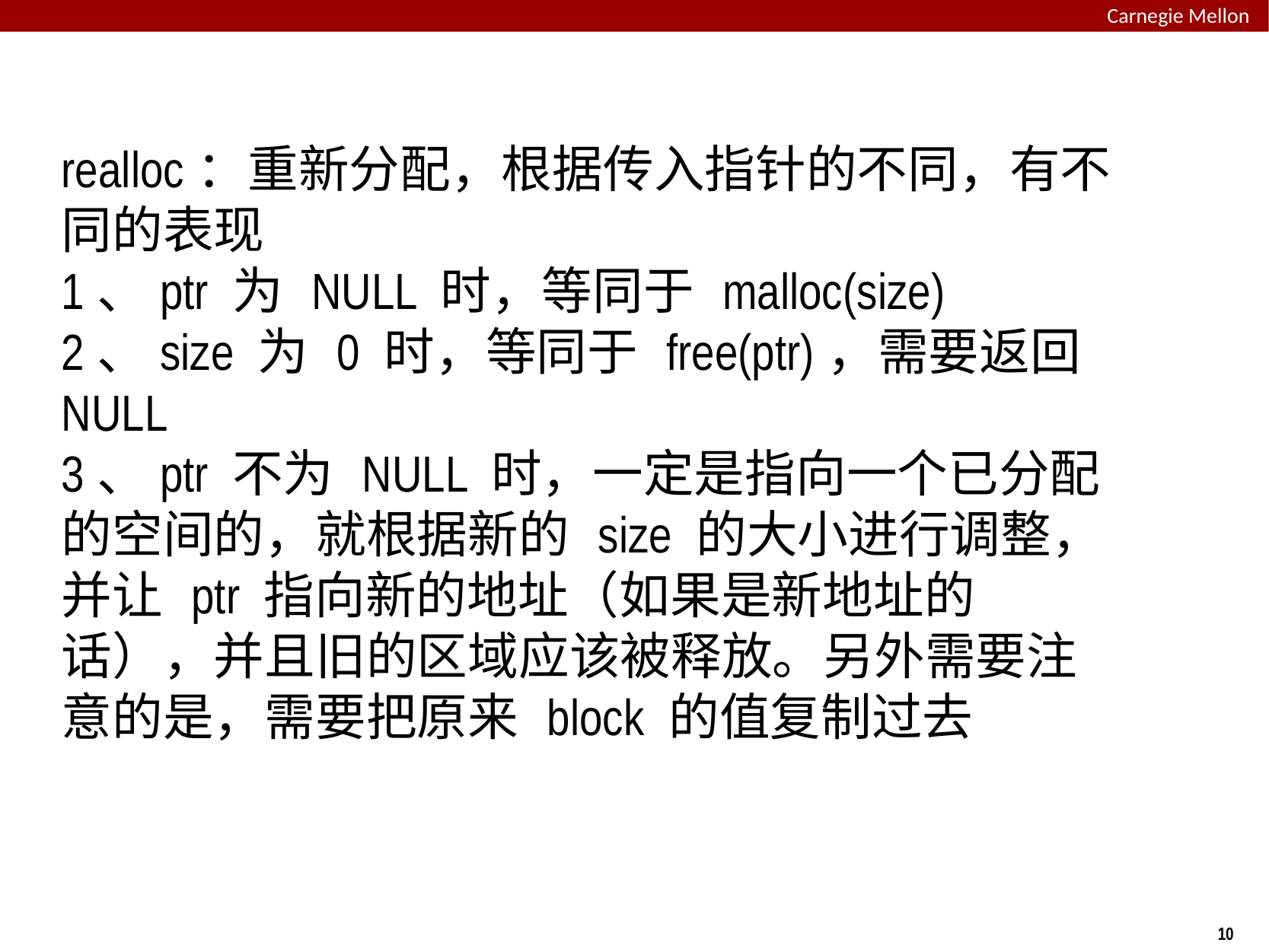

realloc：重新分配，根据传入指针的不同，有不同的表现
1、ptr 为 NULL 时，等同于 malloc(size)
2、size 为 0 时，等同于 free(ptr)，需要返回 NULL
3、ptr 不为 NULL 时，一定是指向一个已分配的空间的，就根据新的 size 的大小进行调整，并让 ptr 指向新的地址（如果是新地址的话），并且旧的区域应该被释放。另外需要注意的是，需要把原来 block 的值复制过去